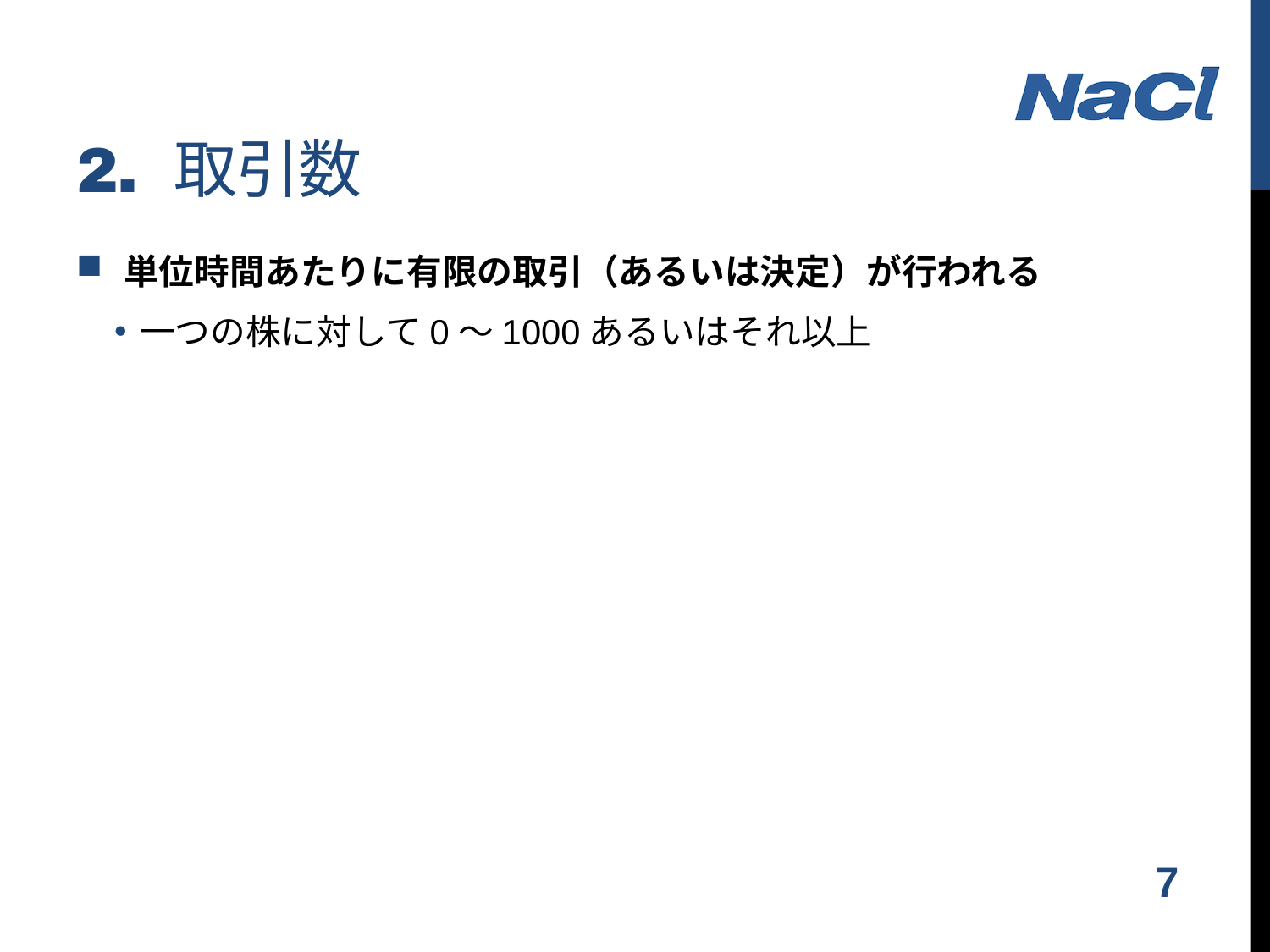

# 2. 取引数
単位時間あたりに有限の取引（あるいは決定）が行われる
一つの株に対して0～1000あるいはそれ以上
7